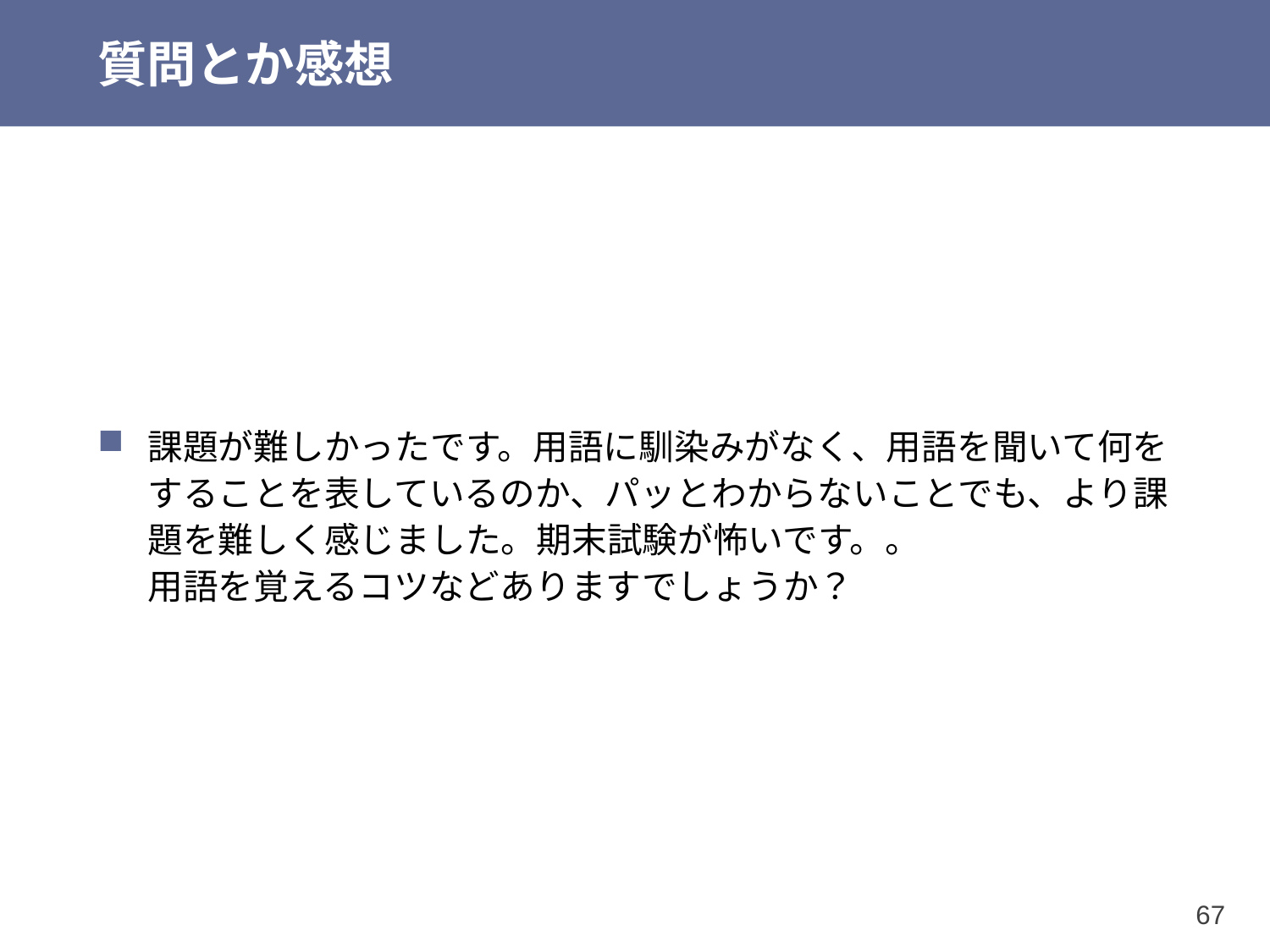

# 質問とか感想
課題が難しかったです。用語に馴染みがなく、用語を聞いて何をすることを表しているのか、パッとわからないことでも、より課題を難しく感じました。期末試験が怖いです。。
用語を覚えるコツなどありますでしょうか？